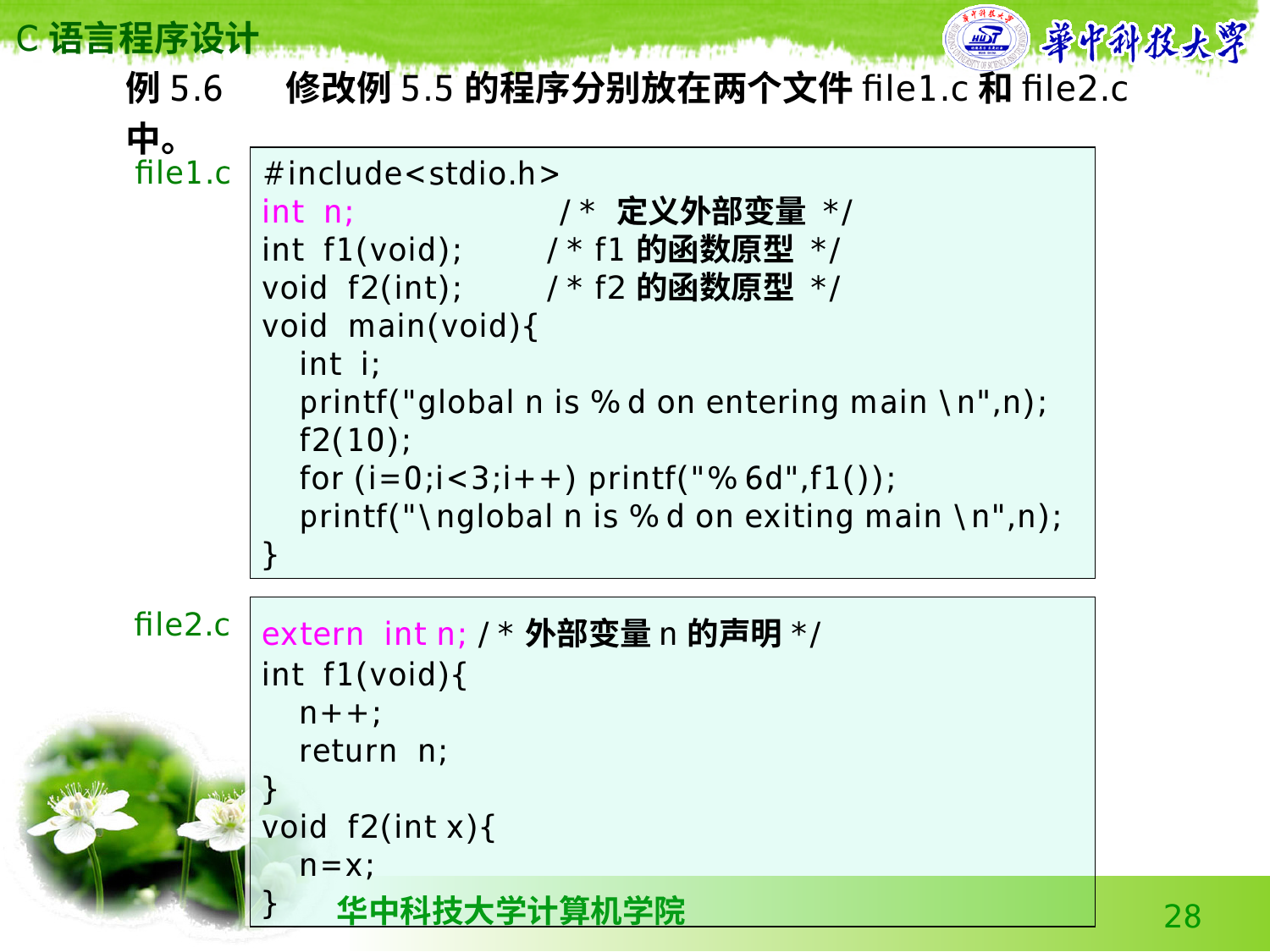

例5.6     修改例5.5的程序分别放在两个文件file1.c和file2.c中。
file1.c
#include<stdio.h>
int  n;                      /* 定义外部变量 */
int  f1(void);         /* f1的函数原型 */
void  f2(int);         /* f2的函数原型 */
void  main(void){
    int  i;
    printf("global n is %d on entering main \n",n);
    f2(10);
    for (i=0;i<3;i++) printf("%6d",f1());
    printf("\nglobal n is %d on exiting main \n",n);
}
extern  int n; /*外部变量n的声明*/
int  f1(void){
    n++;
    return  n;
}
void  f2(int x){
    n=x;
}
file2.c

28